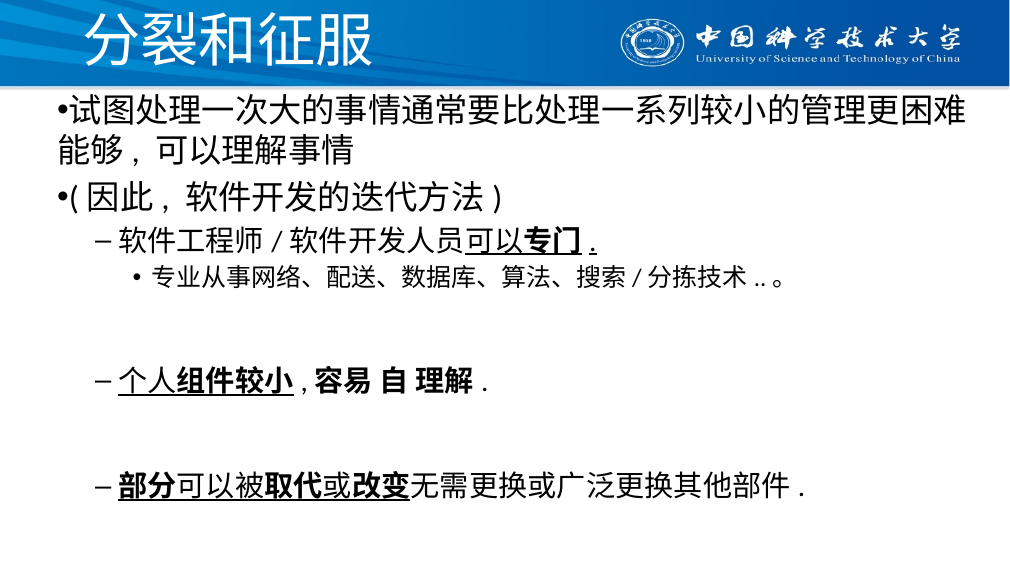

# 分裂和征服
试图处理一次大的事情通常要比处理一系列较小的管理更困难能够, 可以理解事情
(因此, 软件开发的迭代方法)
软件工程师/软件开发人员可以专门.
专业从事网络、配送、数据库、算法、搜索/分拣技术..。

个人组件较小,容易 自 理解.

部分可以被取代或改变无需更换或广泛更换其他部件.